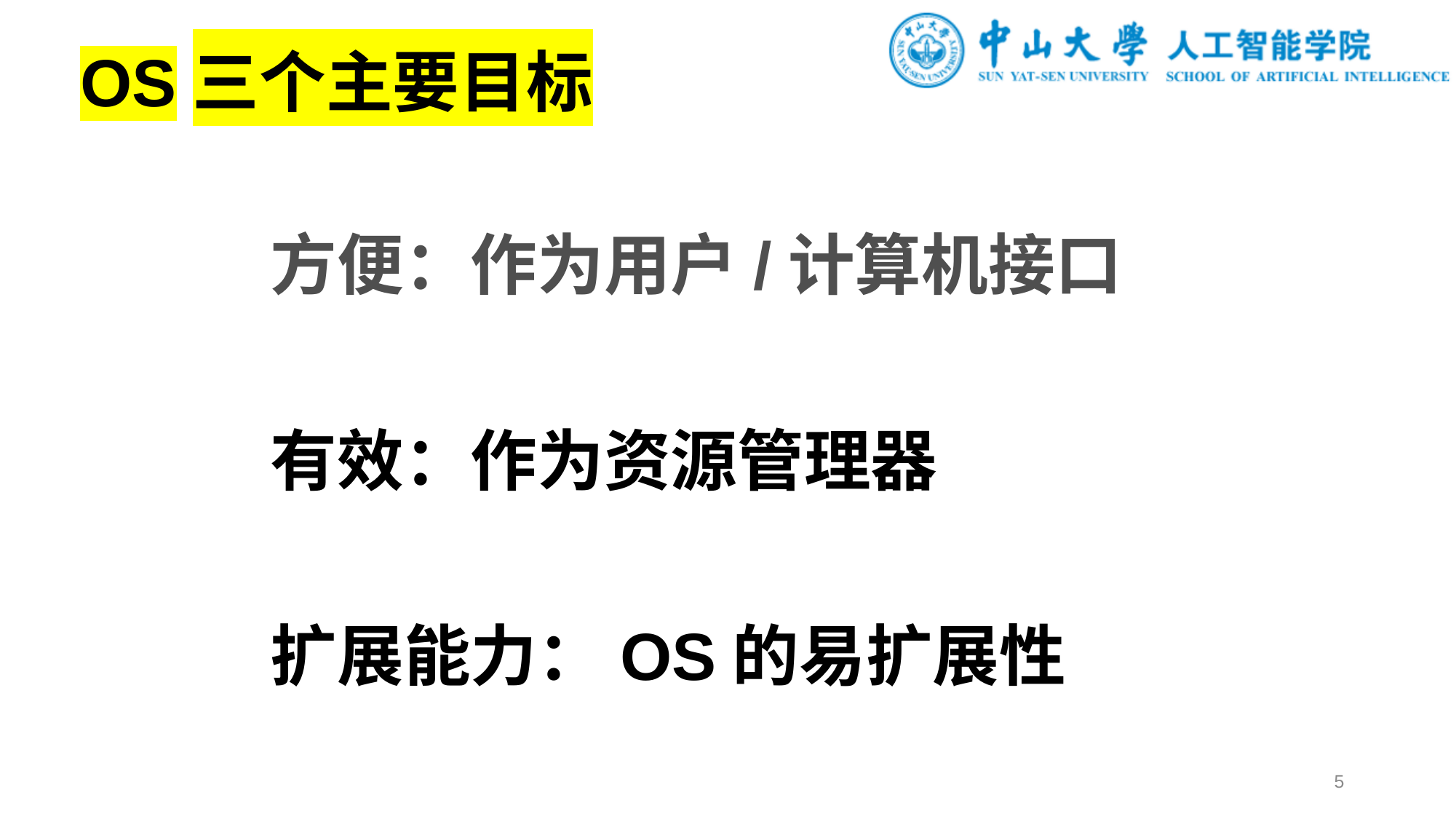

OS三个主要目标
方便：作为用户/计算机接口
有效：作为资源管理器
扩展能力：OS的易扩展性
5